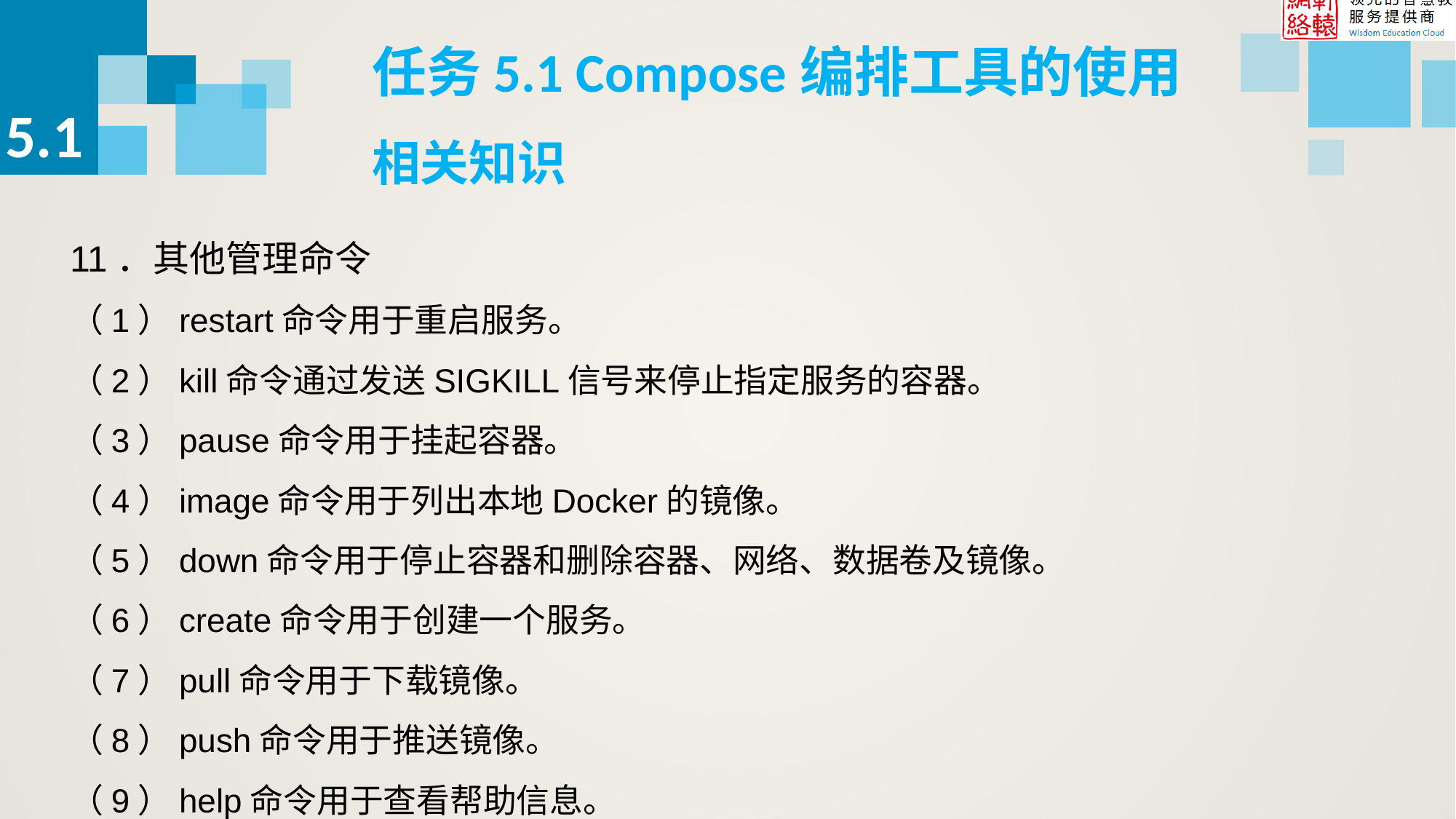

任务5.1 Compose编排工具的使用
5.1
相关知识
11．其他管理命令
（1）restart命令用于重启服务。
（2）kill命令通过发送SIGKILL信号来停止指定服务的容器。
（3）pause命令用于挂起容器。
（4）image命令用于列出本地Docker的镜像。
（5）down命令用于停止容器和删除容器、网络、数据卷及镜像。
（6）create命令用于创建一个服务。
（7）pull命令用于下载镜像。
（8）push命令用于推送镜像。
（9）help命令用于查看帮助信息。